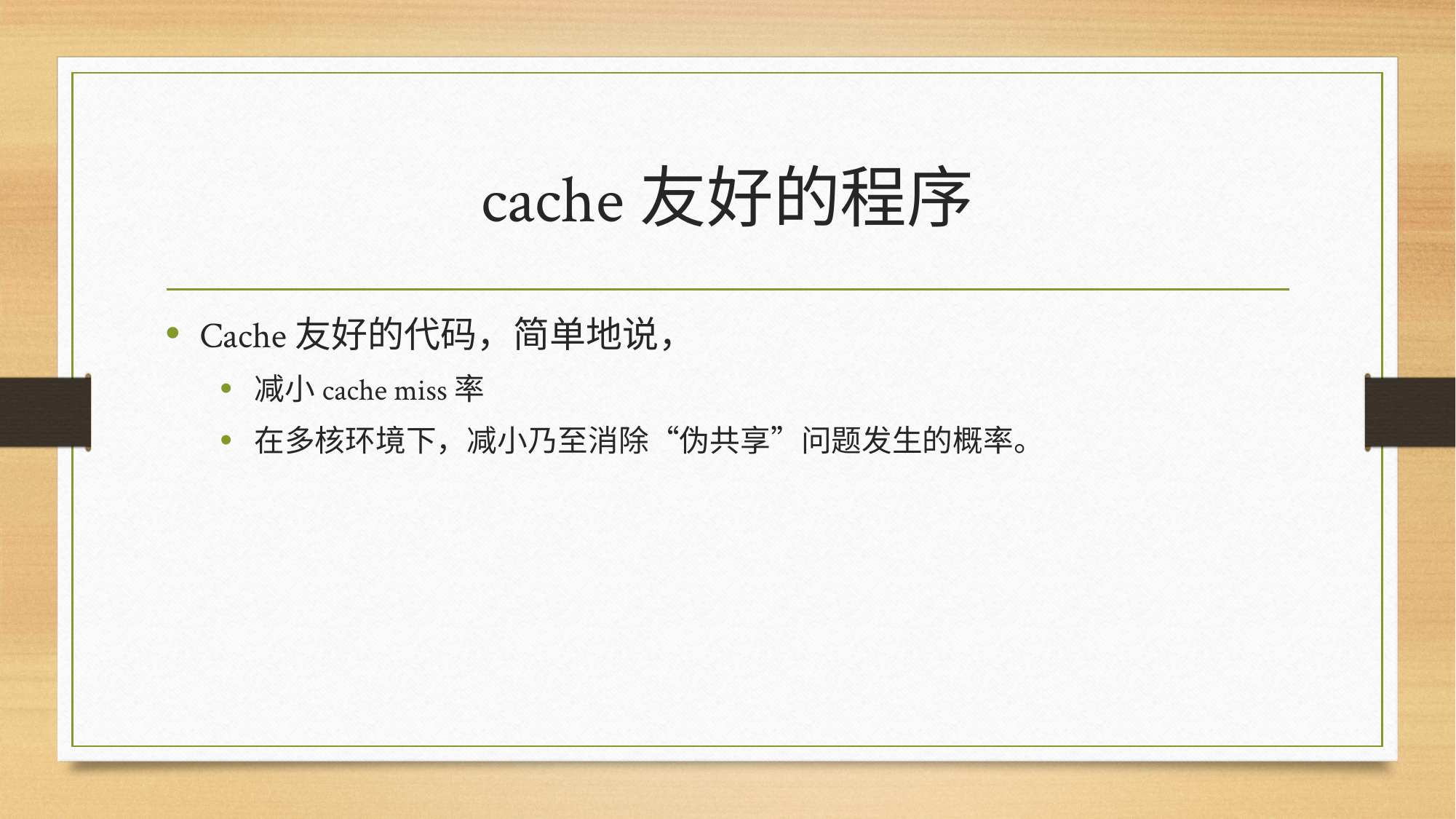

# cache友好的程序
Cache友好的代码，简单地说，
减小cache miss率
在多核环境下，减小乃至消除“伪共享”问题发生的概率。